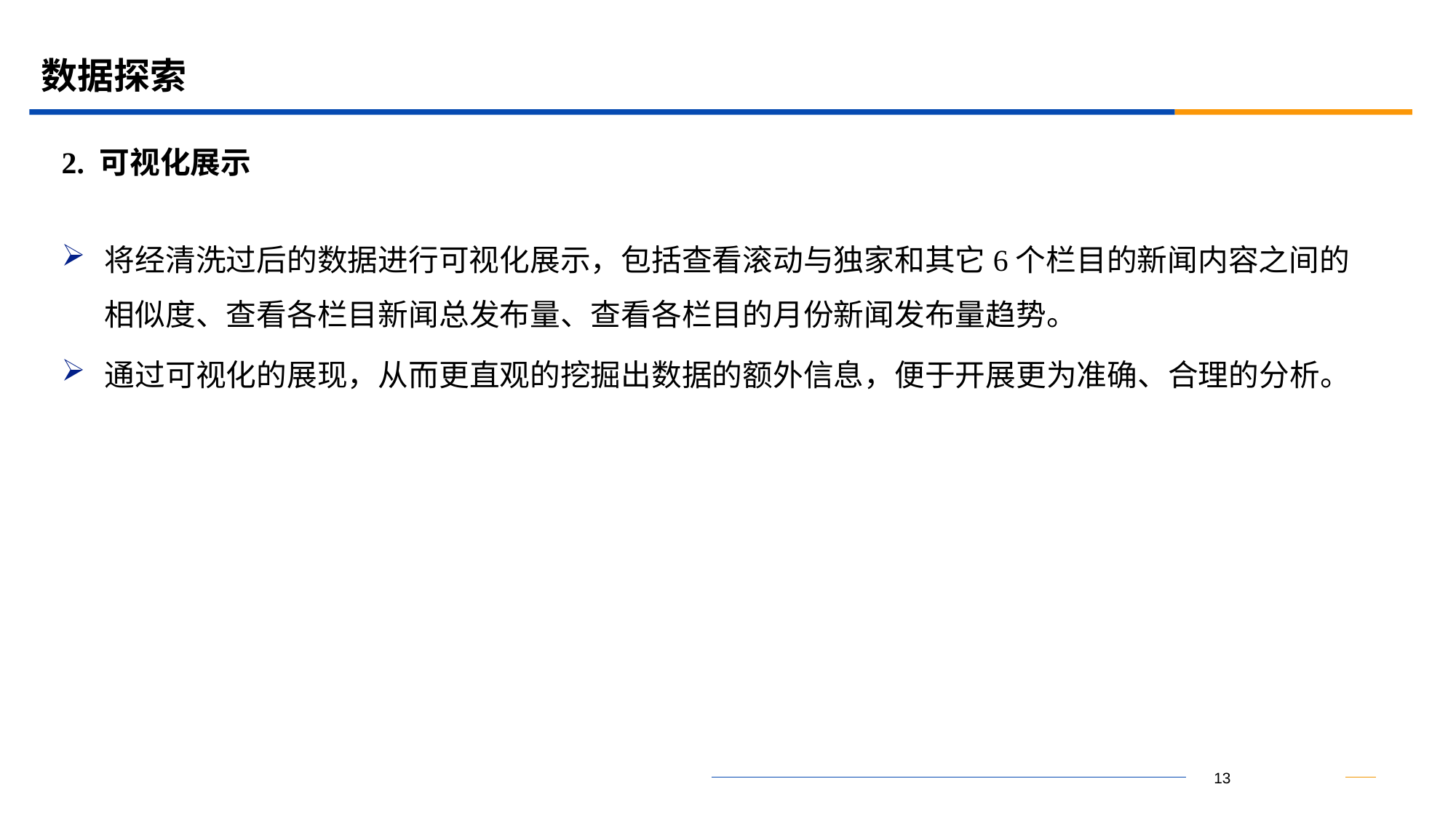

# 数据探索
2. 可视化展示
将经清洗过后的数据进行可视化展示，包括查看滚动与独家和其它6个栏目的新闻内容之间的相似度、查看各栏目新闻总发布量、查看各栏目的月份新闻发布量趋势。
通过可视化的展现，从而更直观的挖掘出数据的额外信息，便于开展更为准确、合理的分析。